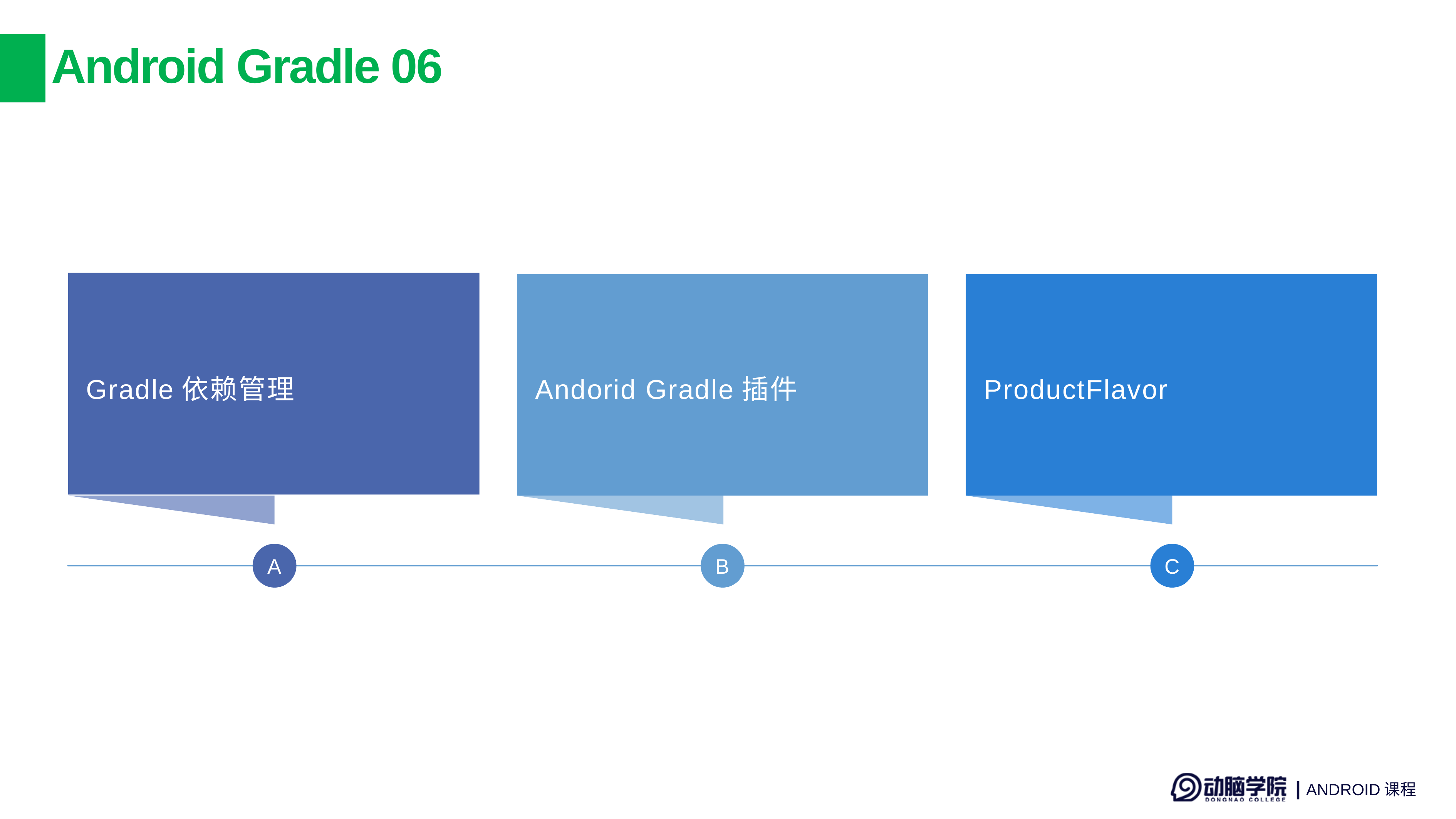

# Android Gradle 06

Gradle依赖管理
Andorid Gradle插件
ProductFlavor

A
B
C